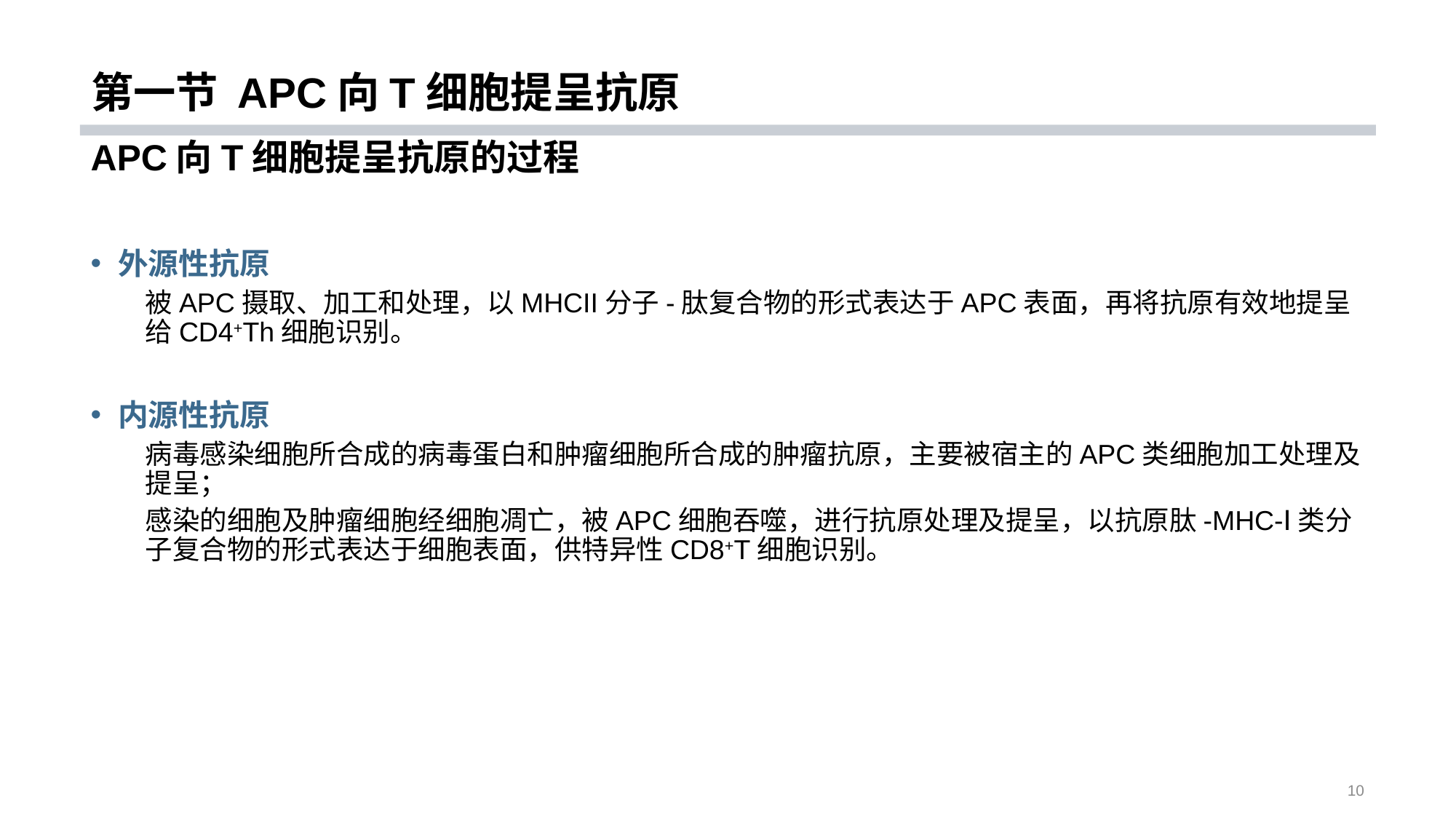

# 第一节 APC向T细胞提呈抗原
APC向T细胞提呈抗原的过程

外源性抗原
被APC摄取、加工和处理，以MHCII分子-肽复合物的形式表达于APC表面，再将抗原有效地提呈给CD4+Th细胞识别。

内源性抗原
病毒感染细胞所合成的病毒蛋白和肿瘤细胞所合成的肿瘤抗原，主要被宿主的APC类细胞加工处理及提呈；
感染的细胞及肿瘤细胞经细胞凋亡，被APC细胞吞噬，进行抗原处理及提呈，以抗原肽-MHC-Ⅰ类分子复合物的形式表达于细胞表面，供特异性CD8+T细胞识别。

10